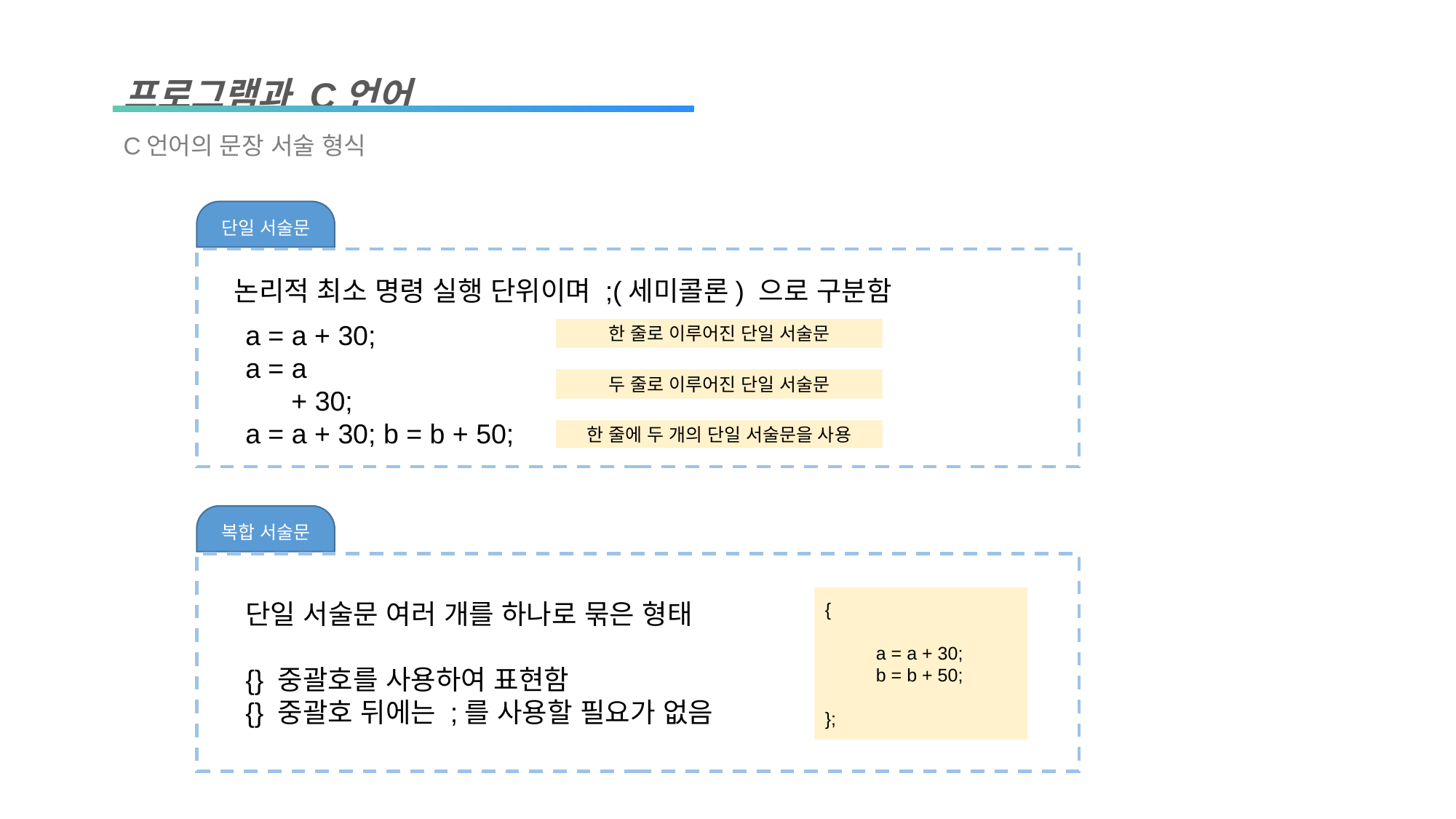

프로그램과 C언어
C언어의 문장 서술 형식

단일 서술문

논리적 최소 명령 실행 단위이며 ;(세미콜론) 으로 구분함
a = a + 30;
a = a
      + 30;
a = a + 30; b = b + 50;
한 줄로 이루어진 단일 서술문
두 줄로 이루어진 단일 서술문
한 줄에 두 개의 단일 서술문을 사용
복합 서술문

{

          a = a + 30;
          b = b + 50;

};
단일 서술문 여러 개를 하나로 묶은 형태

{} 중괄호를 사용하여 표현함
{} 중괄호 뒤에는 ;를 사용할 필요가 없음